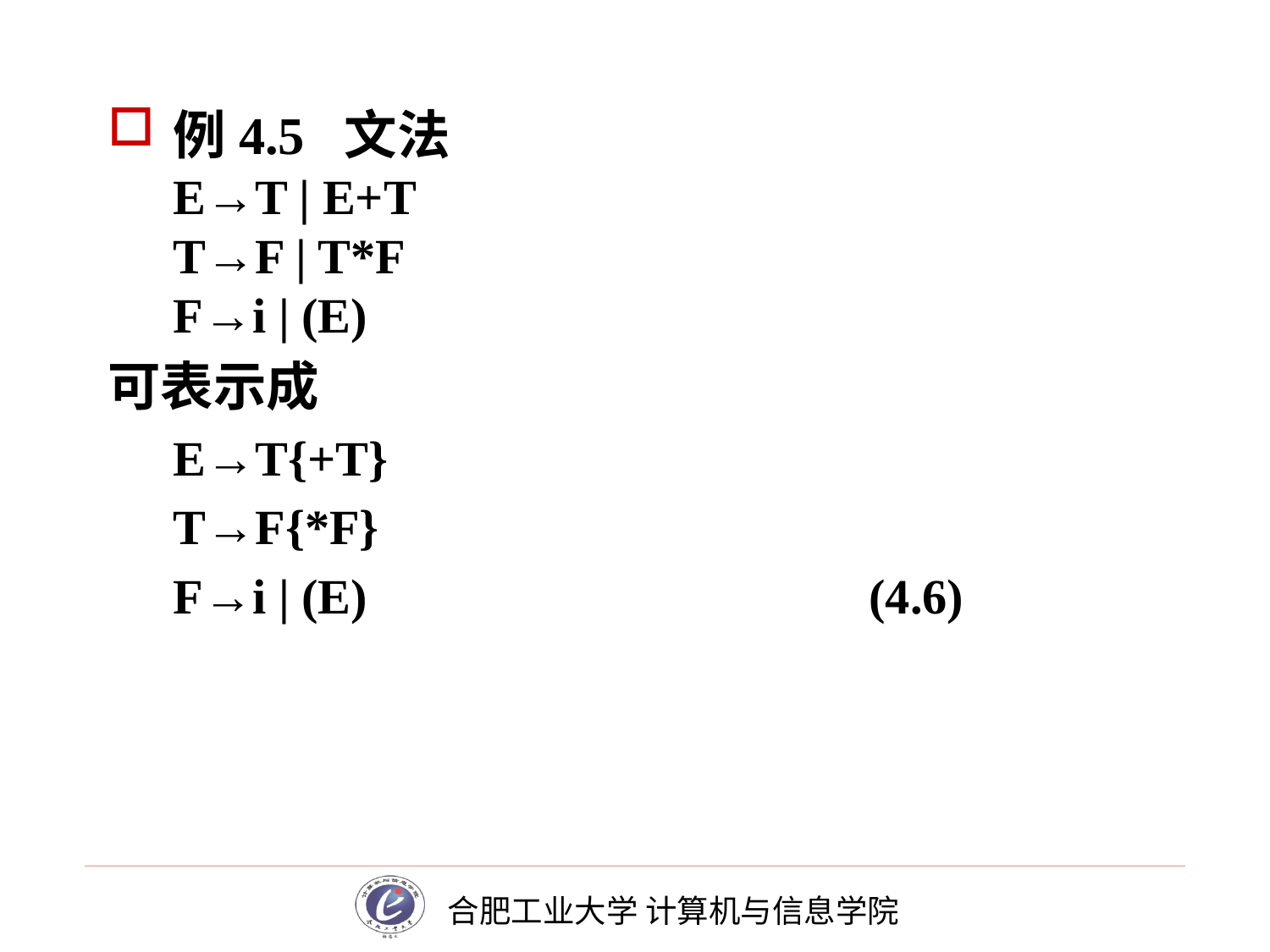

# 例4.5  文法
E→T | E+T
T→F | T*F
F→i | (E)
可表示成
E→T{+T}
T→F{*F}
F→i | (E)		                 	(4.6)